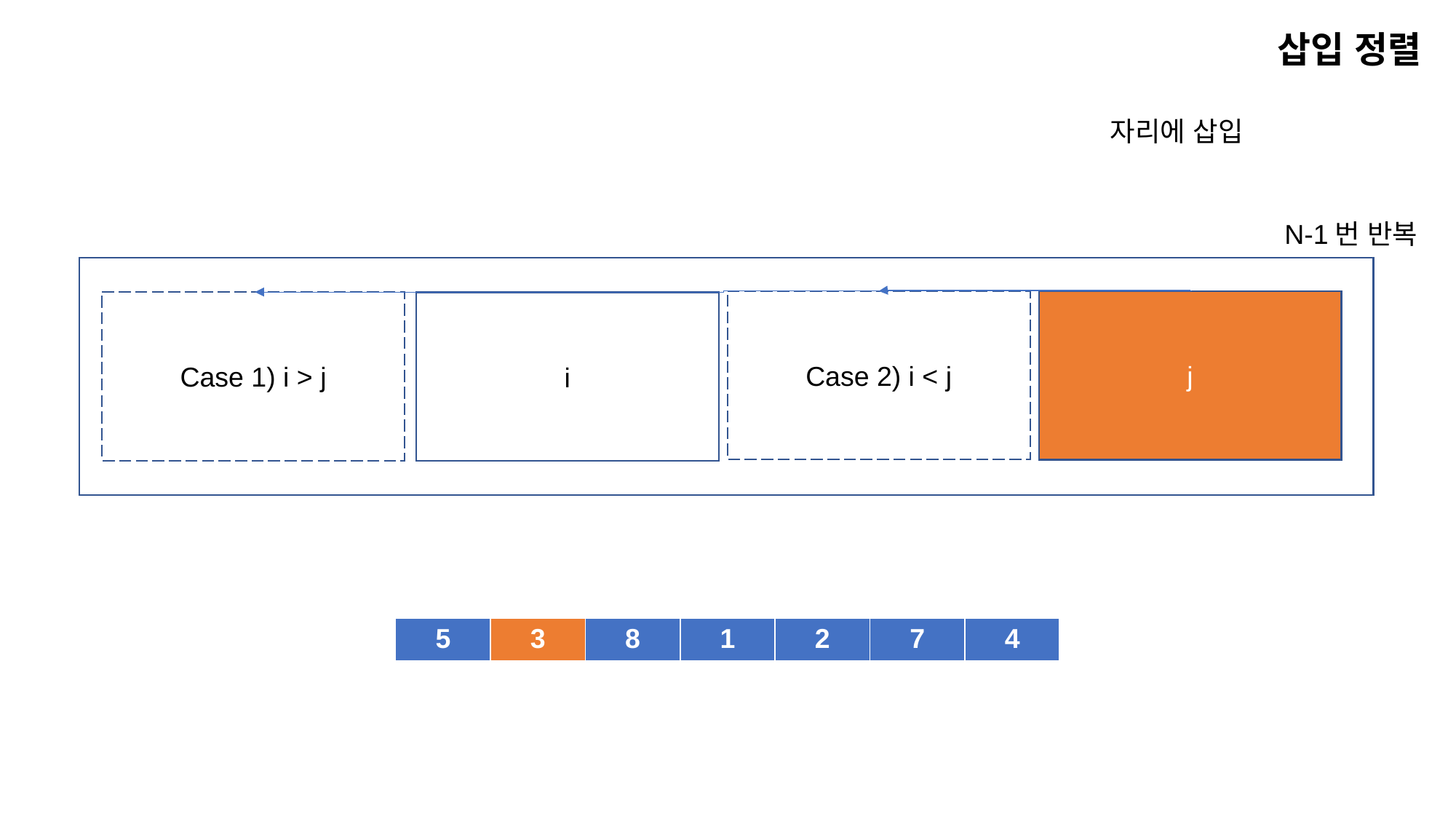

삽입 정렬
자리에 삽입
N-1번 반복

Case 2) i < j
j
Case 1) i > j
i
| 5 | 3 | 8 | 1 | 2 | 7 | 4 |
| --- | --- | --- | --- | --- | --- | --- |